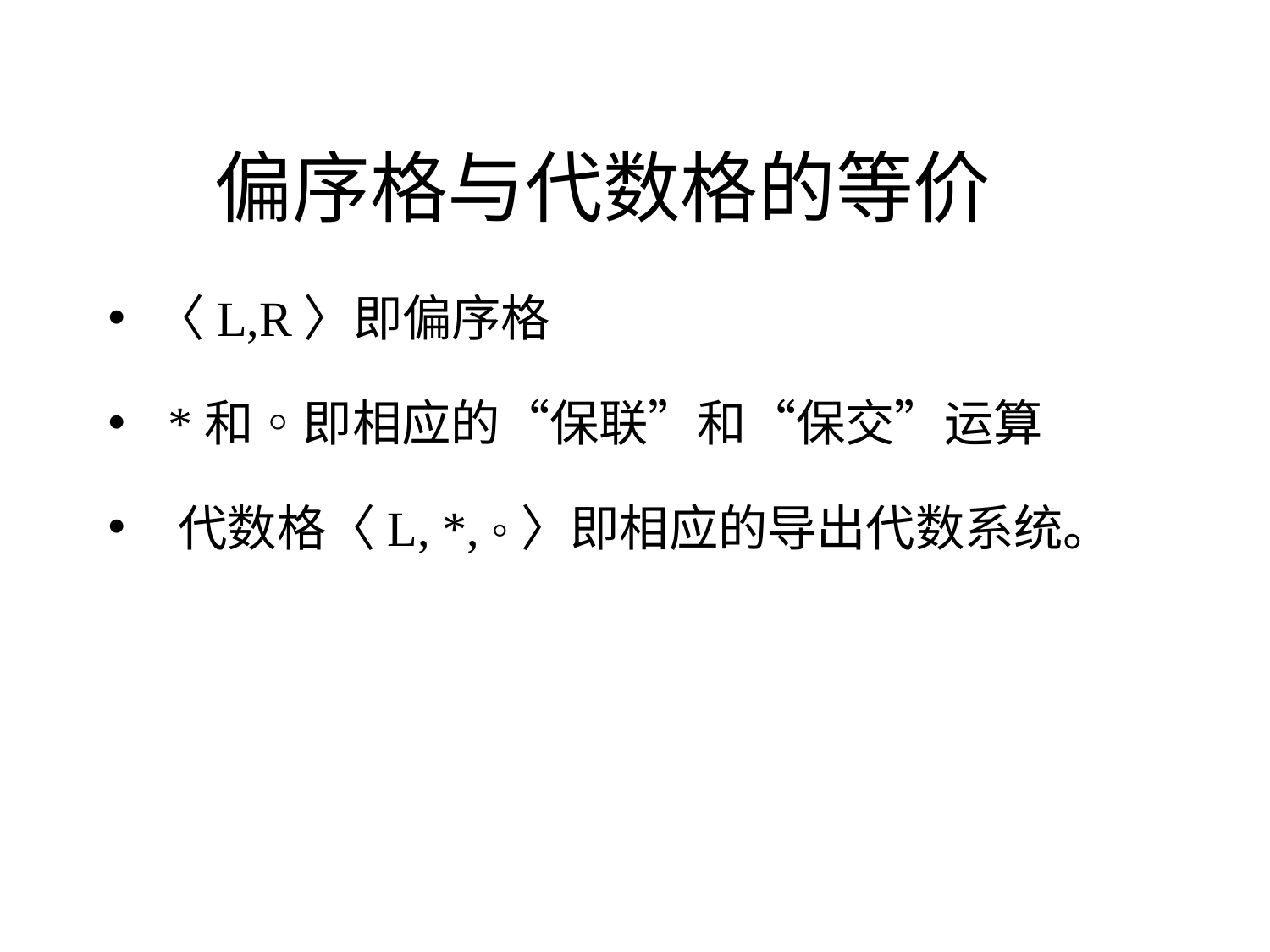

# 偏序格与代数格的等价
〈L,R〉即偏序格
 *和◦即相应的“保联”和“保交”运算
 代数格〈L, *, ◦〉即相应的导出代数系统。